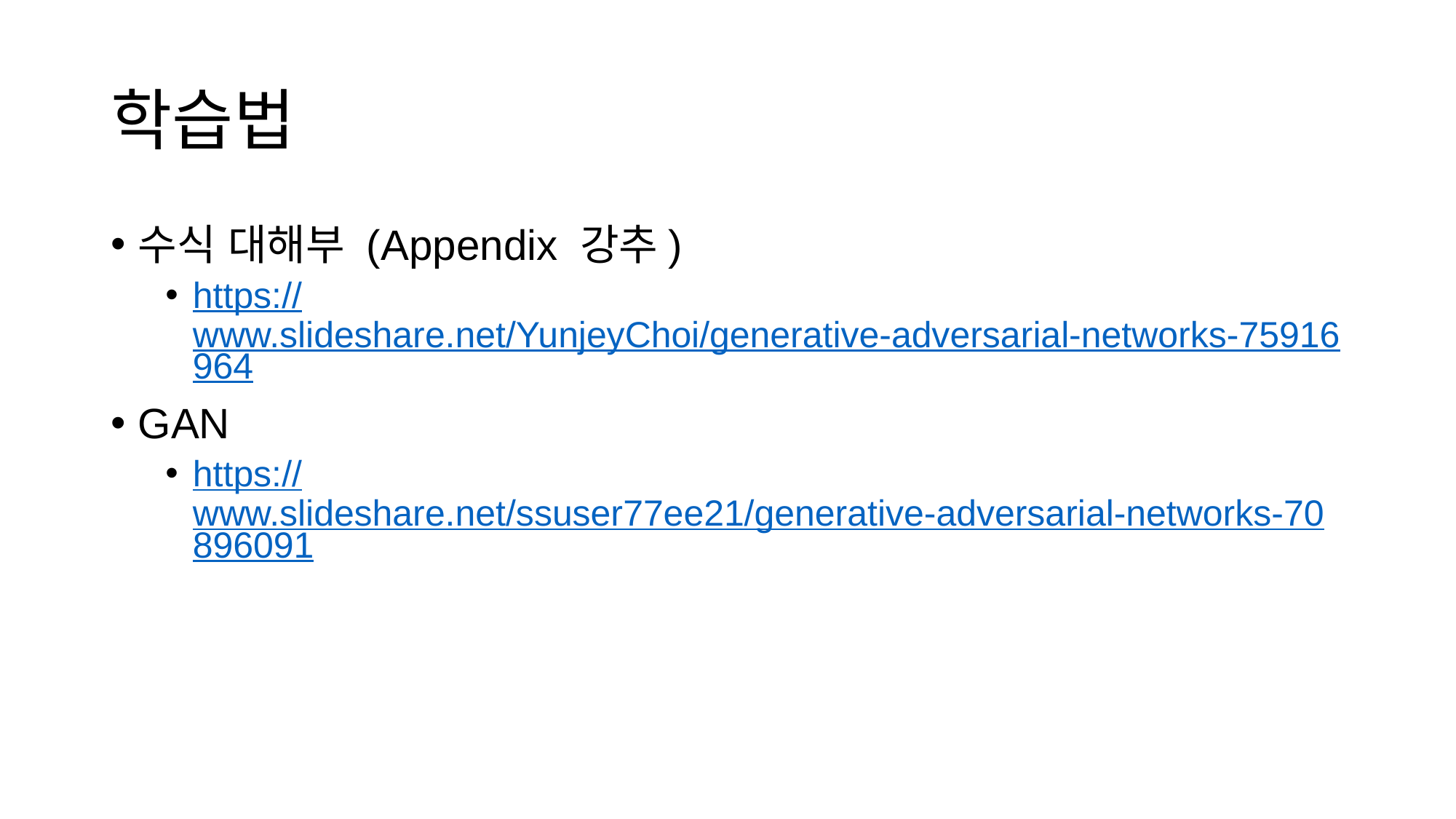

# 학습법
수식 대해부 (Appendix 강추)
https://www.slideshare.net/YunjeyChoi/generative-adversarial-networks-75916964
GAN
https://www.slideshare.net/ssuser77ee21/generative-adversarial-networks-70896091